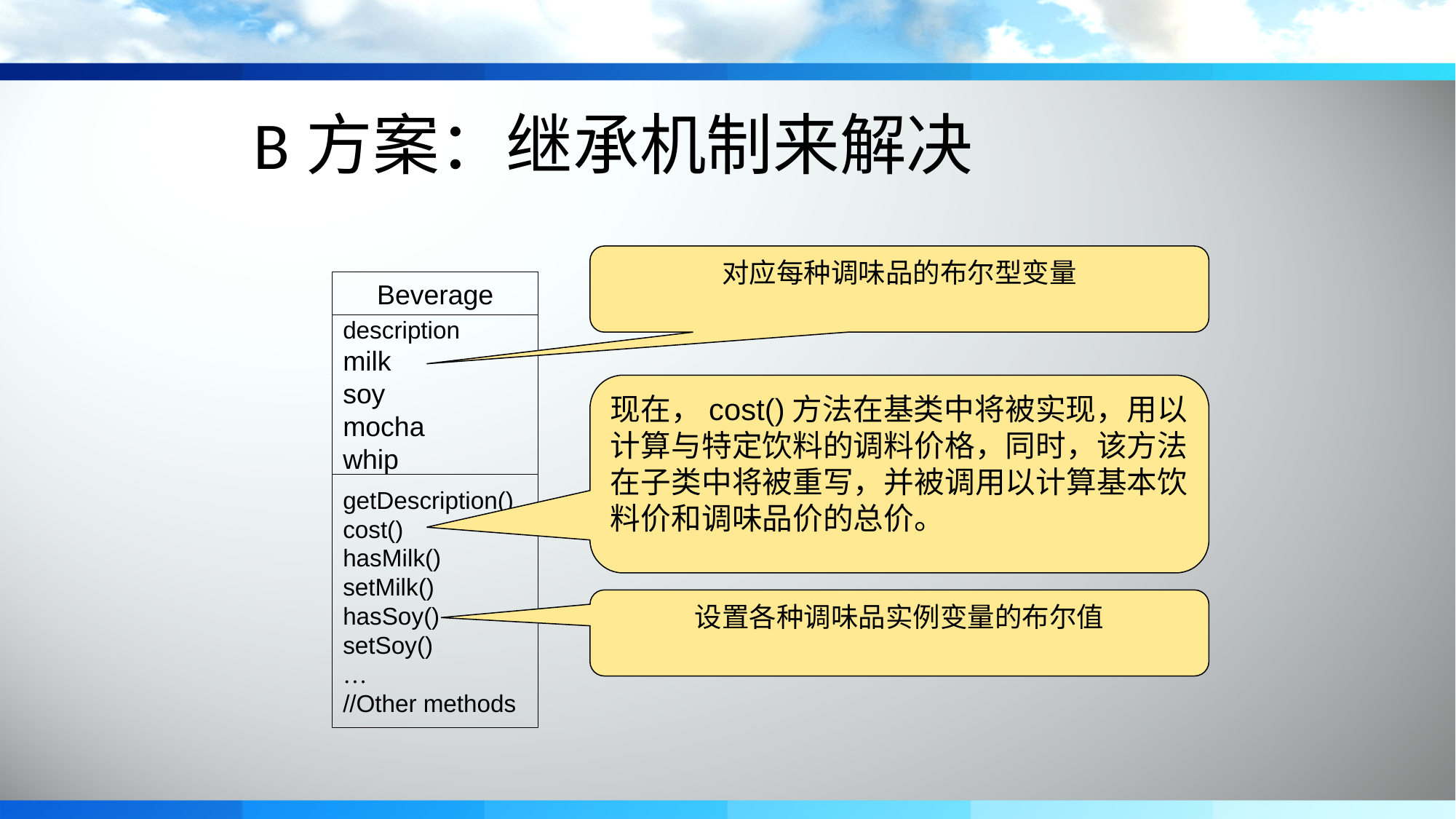

B方案：继承机制来解决
对应每种调味品的布尔型变量
Beverage
description
milk
soy
mocha
whip
getDescription()
cost()
hasMilk()
setMilk()
hasSoy()
setSoy()
…
//Other methods
现在，cost()方法在基类中将被实现，用以计算与特定饮料的调料价格，同时，该方法在子类中将被重写，并被调用以计算基本饮料价和调味品价的总价。
设置各种调味品实例变量的布尔值